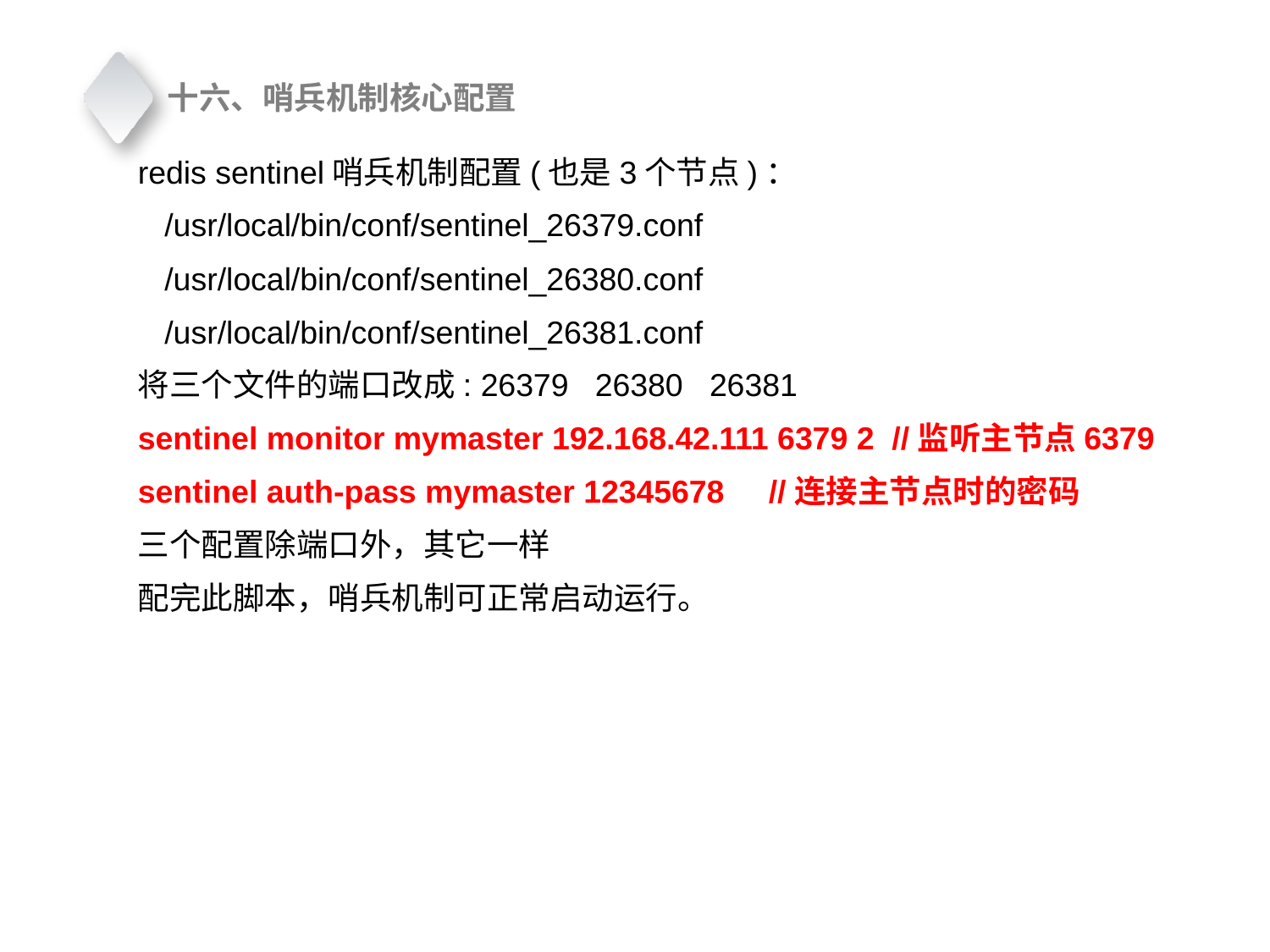

十六、哨兵机制核心配置

redis sentinel哨兵机制配置(也是3个节点)：
   /usr/local/bin/conf/sentinel_26379.conf
   /usr/local/bin/conf/sentinel_26380.conf
   /usr/local/bin/conf/sentinel_26381.conf
将三个文件的端口改成: 26379   26380   26381
sentinel monitor mymaster 192.168.42.111 6379 2  //监听主节点6379
sentinel auth-pass mymaster 12345678     //连接主节点时的密码
三个配置除端口外，其它一样
配完此脚本，哨兵机制可正常启动运行。